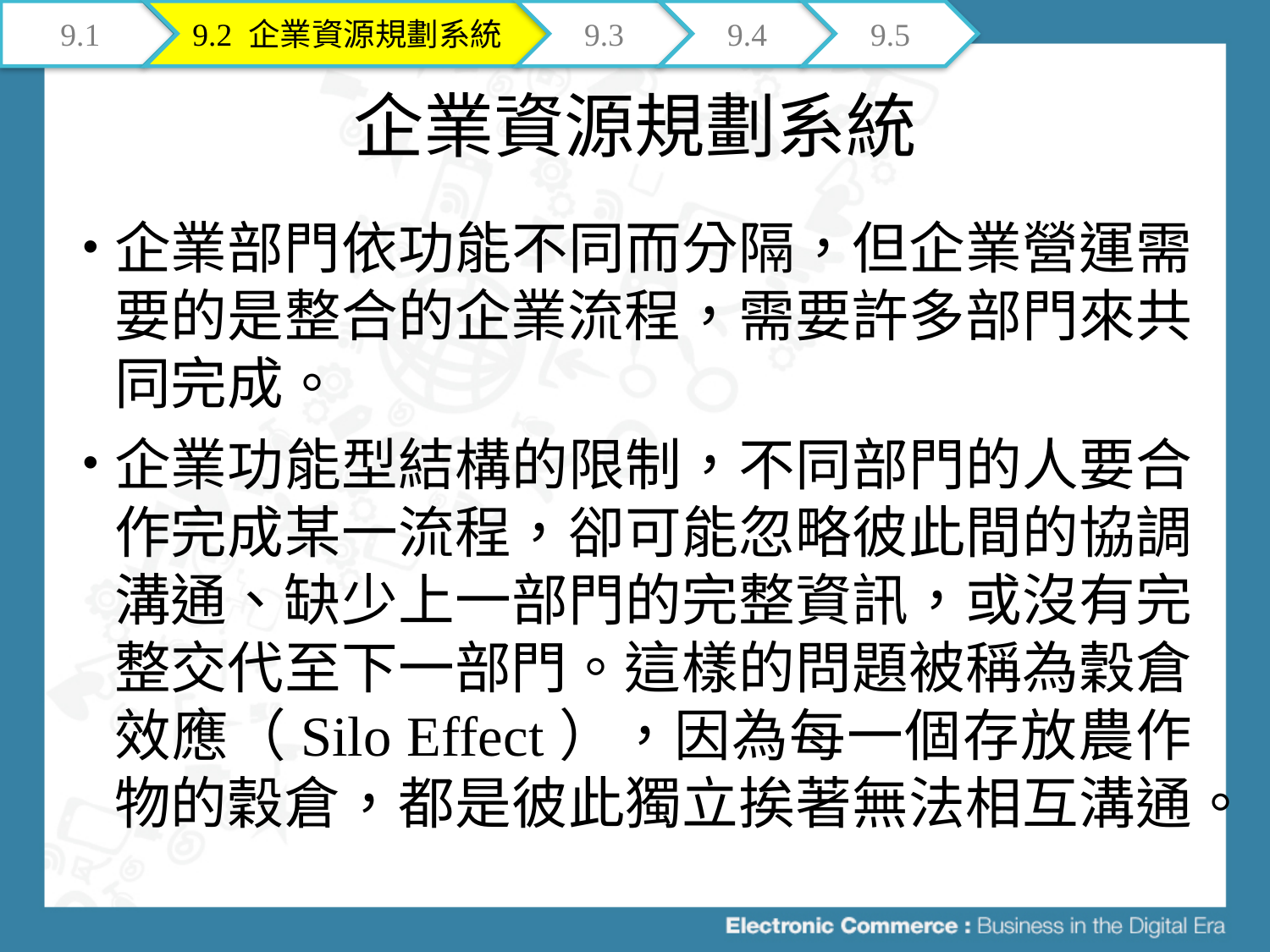

9.1
9.2 企業資源規劃系統
9.3
9.4
9.5
# 企業資源規劃系統
企業部門依功能不同而分隔，但企業營運需要的是整合的企業流程，需要許多部門來共同完成。
企業功能型結構的限制，不同部門的人要合作完成某一流程，卻可能忽略彼此間的協調溝通、缺少上一部門的完整資訊，或沒有完整交代至下一部門。這樣的問題被稱為穀倉效應（Silo Effect），因為每一個存放農作物的穀倉，都是彼此獨立挨著無法相互溝通。